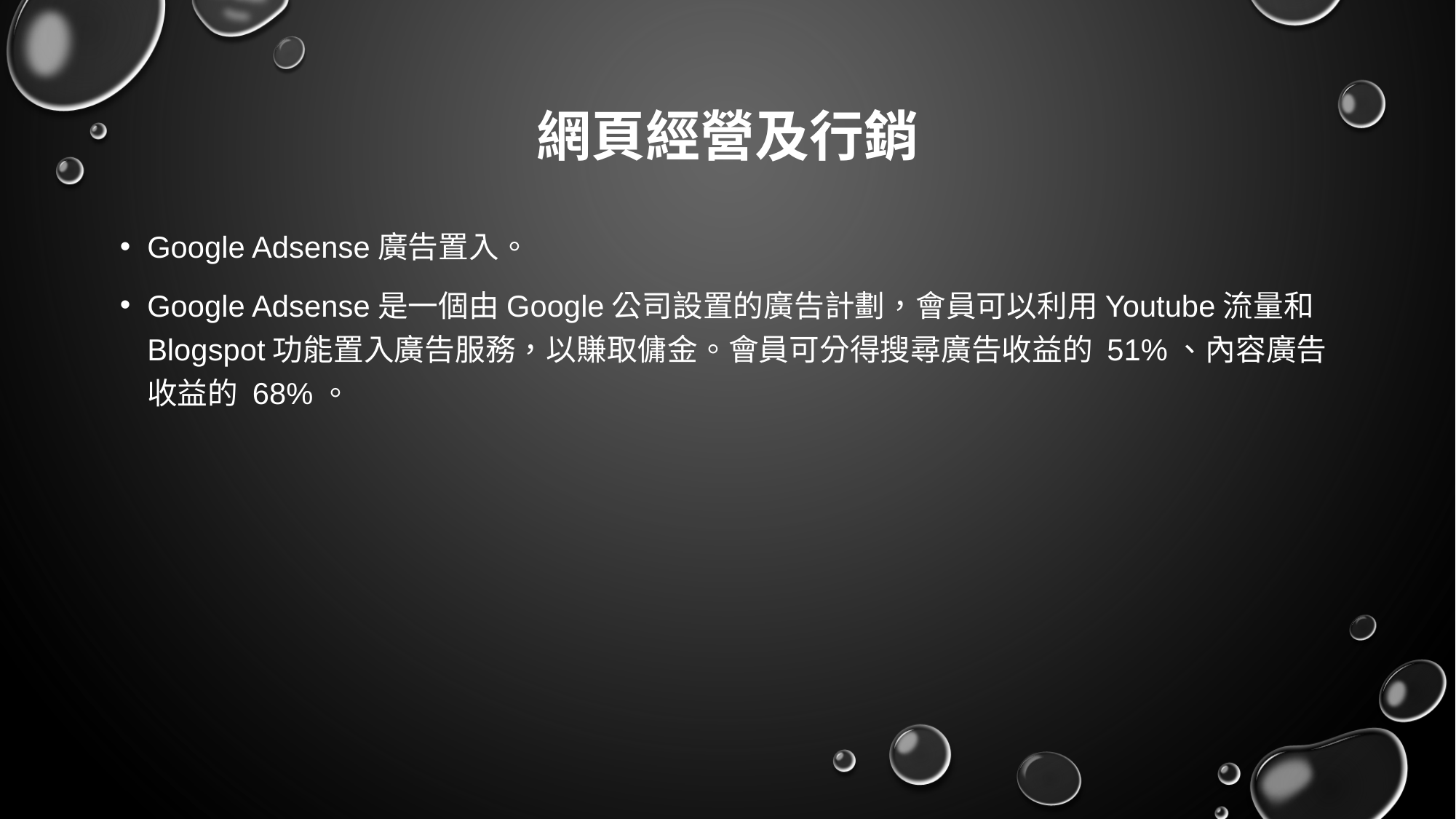

# 網頁經營及行銷
Google Adsense廣告置入。
Google Adsense是一個由Google公司設置的廣告計劃，會員可以利用Youtube流量和Blogspot功能置入廣告服務，以賺取傭金。會員可分得搜尋廣告收益的 51%、內容廣告收益的 68%。